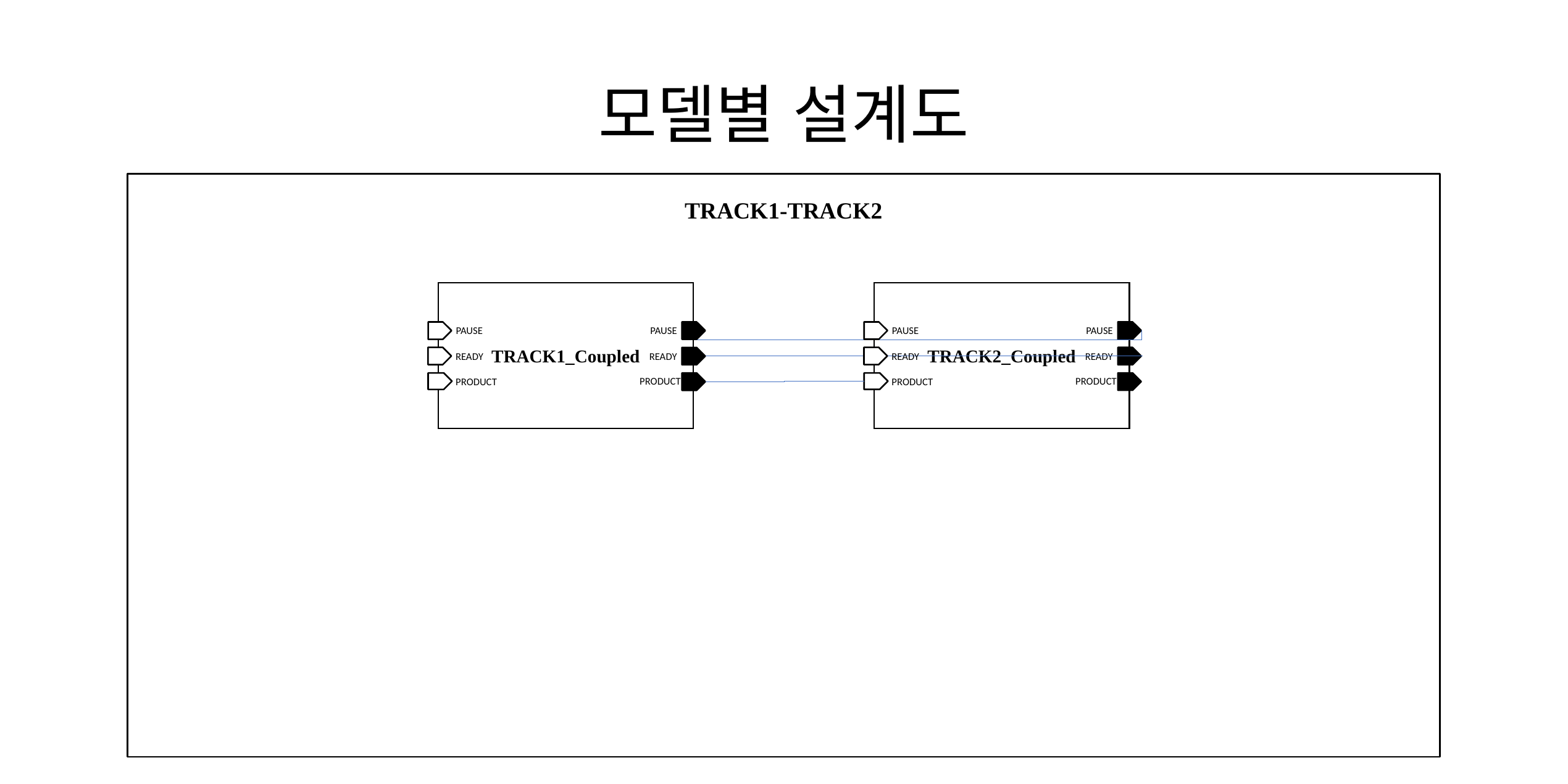

# 모델별 설계도

TRACK1-TRACK2
TRACK2_Coupled
TRACK1_Coupled
PAUSE
PAUSE
PAUSE
PAUSE

READY
READY
READY
READY

PRODUCT
PRODUCT
PRODUCT
PRODUCT